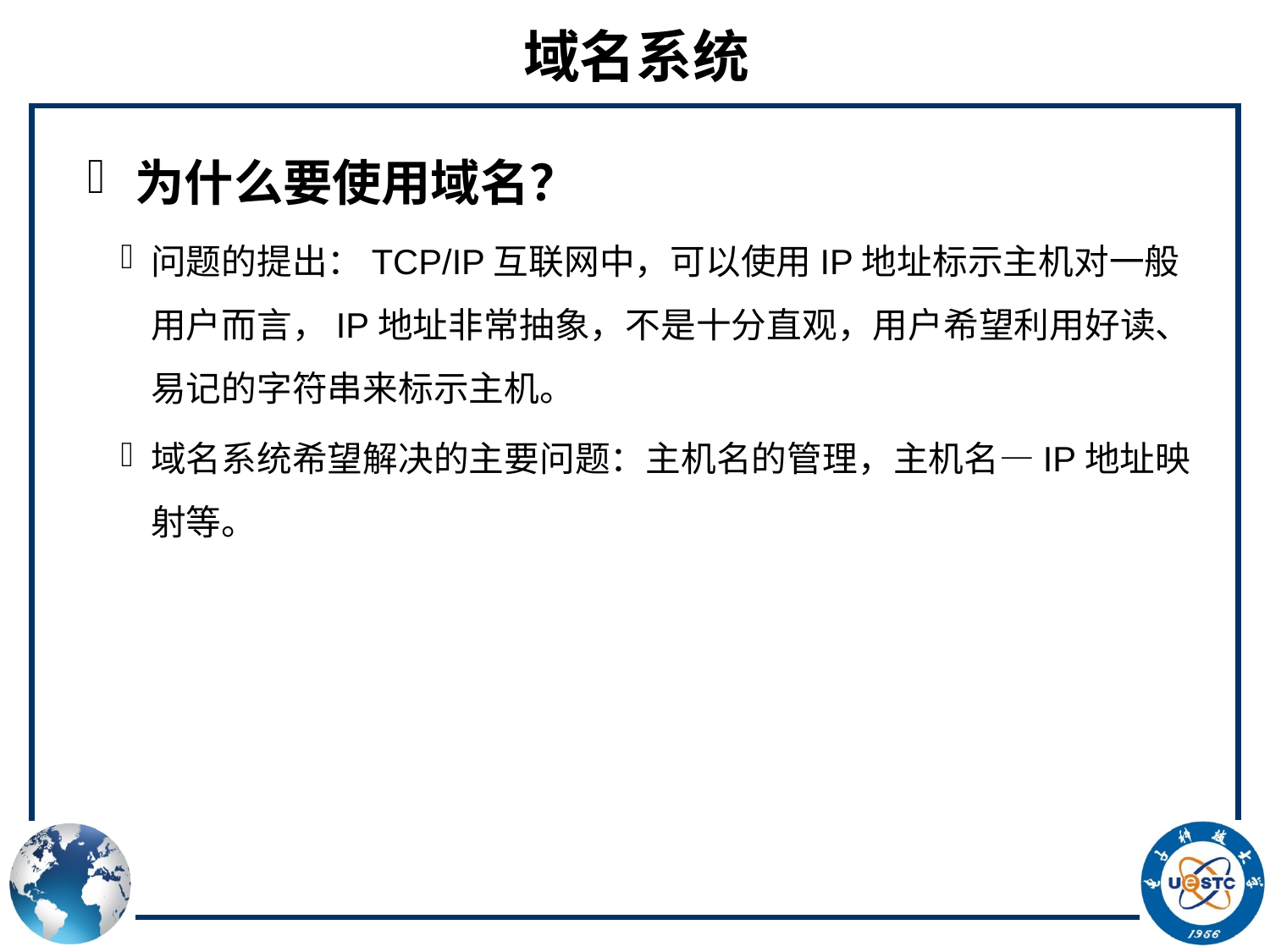

# 域名系统
为什么要使用域名？
问题的提出：TCP/IP互联网中，可以使用IP地址标示主机对一般用户而言，IP地址非常抽象，不是十分直观，用户希望利用好读、易记的字符串来标示主机。
域名系统希望解决的主要问题：主机名的管理，主机名—IP地址映射等。